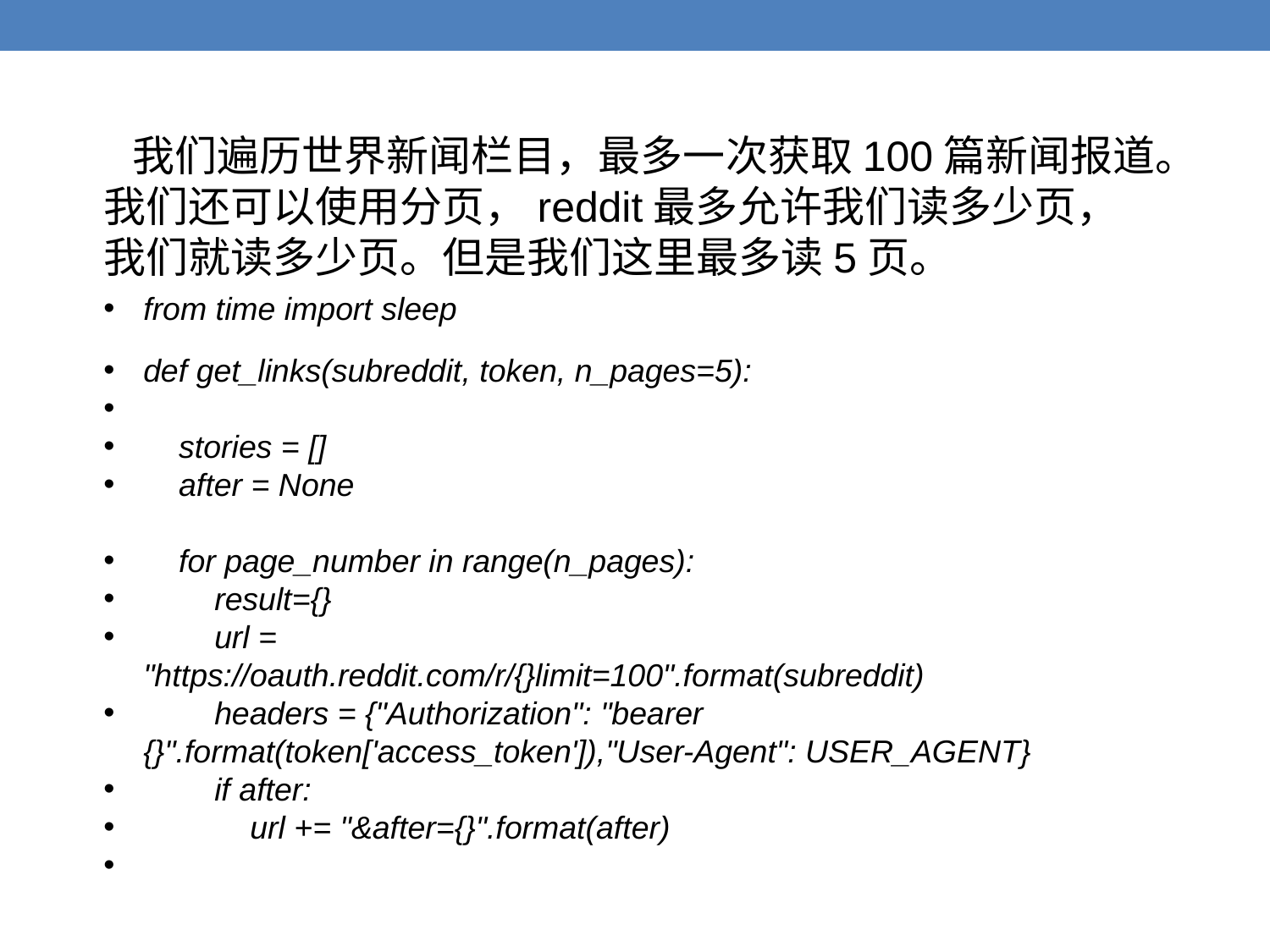

我们遍历世界新闻栏目，最多一次获取100篇新闻报道。我们还可以使用分页，reddit最多允许我们读多少页，我们就读多少页。但是我们这里最多读5页。
from time import sleep
def get_links(subreddit, token, n_pages=5):

    stories = []
    after = None

    for page_number in range(n_pages):
        result={}
        url = "https://oauth.reddit.com/r/{}limit=100".format(subreddit)
        headers = {"Authorization": "bearer {}".format(token['access_token']),"User-Agent": USER_AGENT}
        if after:
            url += "&after={}".format(after)